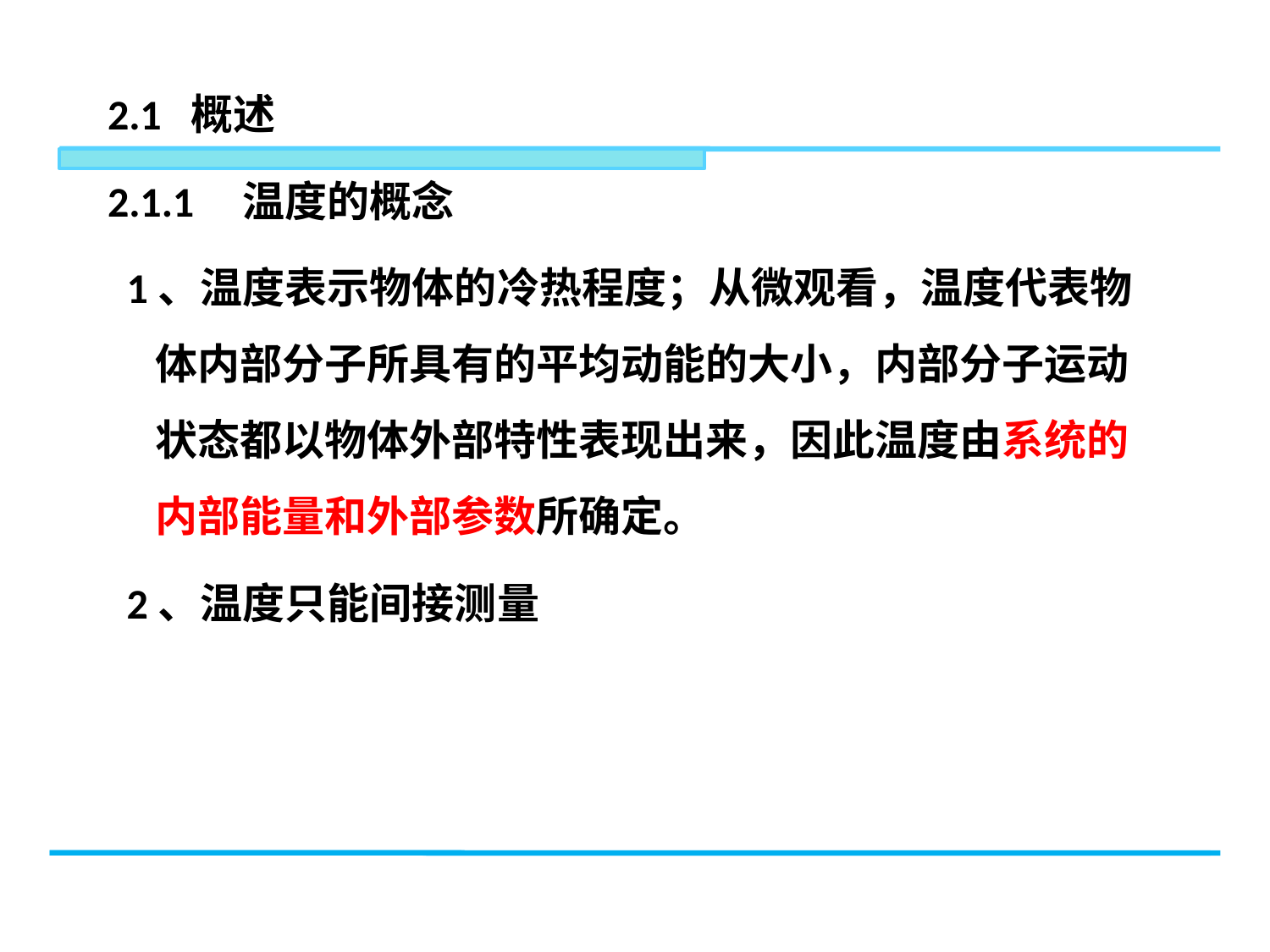

2.1  概述
2.1.1    温度的概念
  1、温度表示物体的冷热程度；从微观看，温度代表物体内部分子所具有的平均动能的大小，内部分子运动状态都以物体外部特性表现出来，因此温度由系统的内部能量和外部参数所确定。
  2、温度只能间接测量